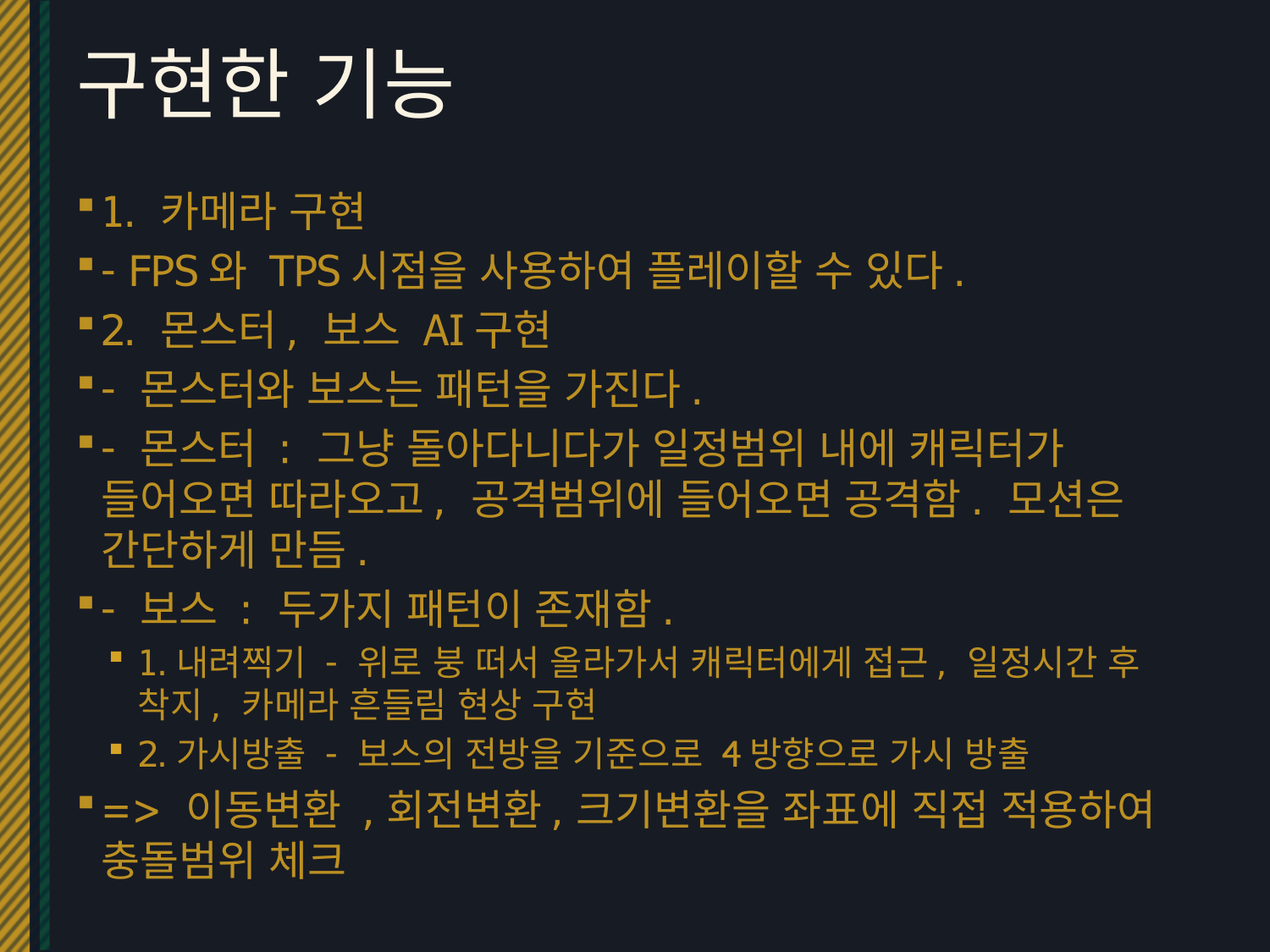

# 구현한 기능
1. 카메라 구현
- FPS와 TPS시점을 사용하여 플레이할 수 있다.
2. 몬스터, 보스 AI구현
- 몬스터와 보스는 패턴을 가진다.
- 몬스터 : 그냥 돌아다니다가 일정범위 내에 캐릭터가 들어오면 따라오고, 공격범위에 들어오면 공격함. 모션은 간단하게 만듬.
- 보스 : 두가지 패턴이 존재함.
1.내려찍기 - 위로 붕 떠서 올라가서 캐릭터에게 접근, 일정시간 후 착지, 카메라 흔들림 현상 구현
2.가시방출 - 보스의 전방을 기준으로 4방향으로 가시 방출
=> 이동변환 ,회전변환,크기변환을 좌표에 직접 적용하여 충돌범위 체크